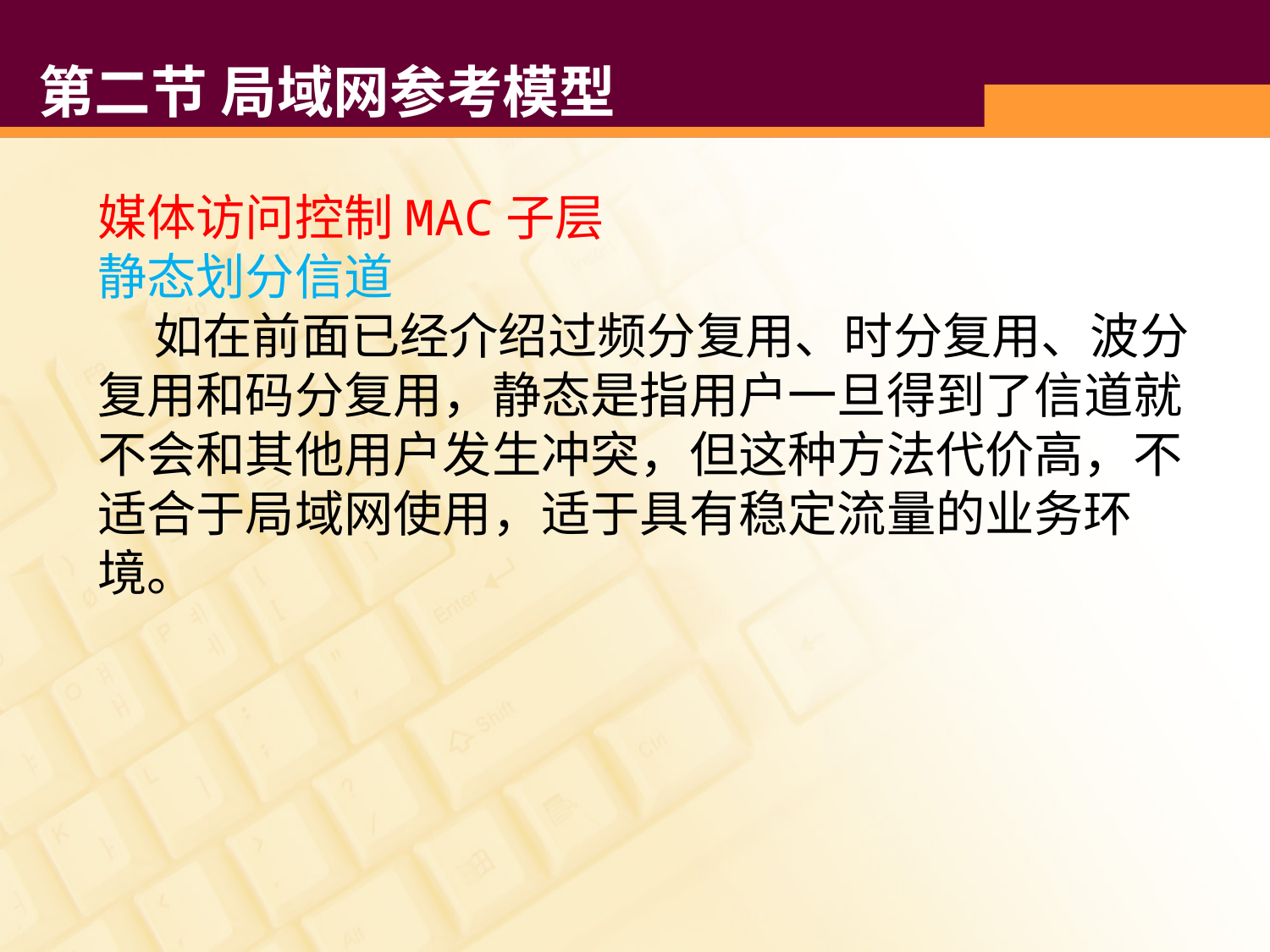

# 第二节 局域网参考模型
媒体访问控制MAC子层
静态划分信道
    如在前面已经介绍过频分复用、时分复用、波分复用和码分复用，静态是指用户一旦得到了信道就不会和其他用户发生冲突，但这种方法代价高，不适合于局域网使用，适于具有稳定流量的业务环境。